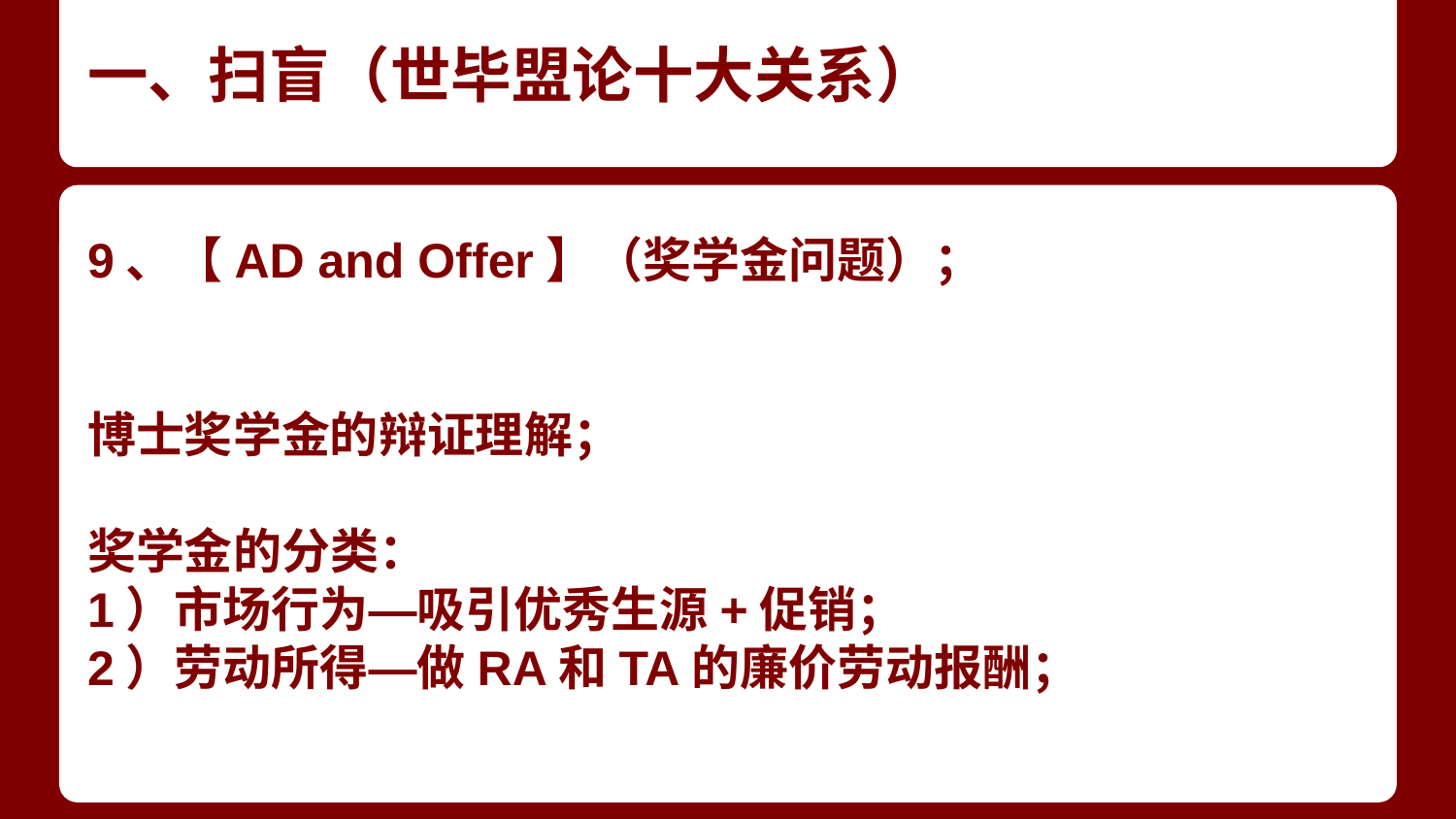

# 一、扫盲（世毕盟论十大关系）
9、【AD and Offer】（奖学金问题）；

博士奖学金的辩证理解；

奖学金的分类：
1）市场行为—吸引优秀生源+促销；
2）劳动所得—做RA和TA的廉价劳动报酬；